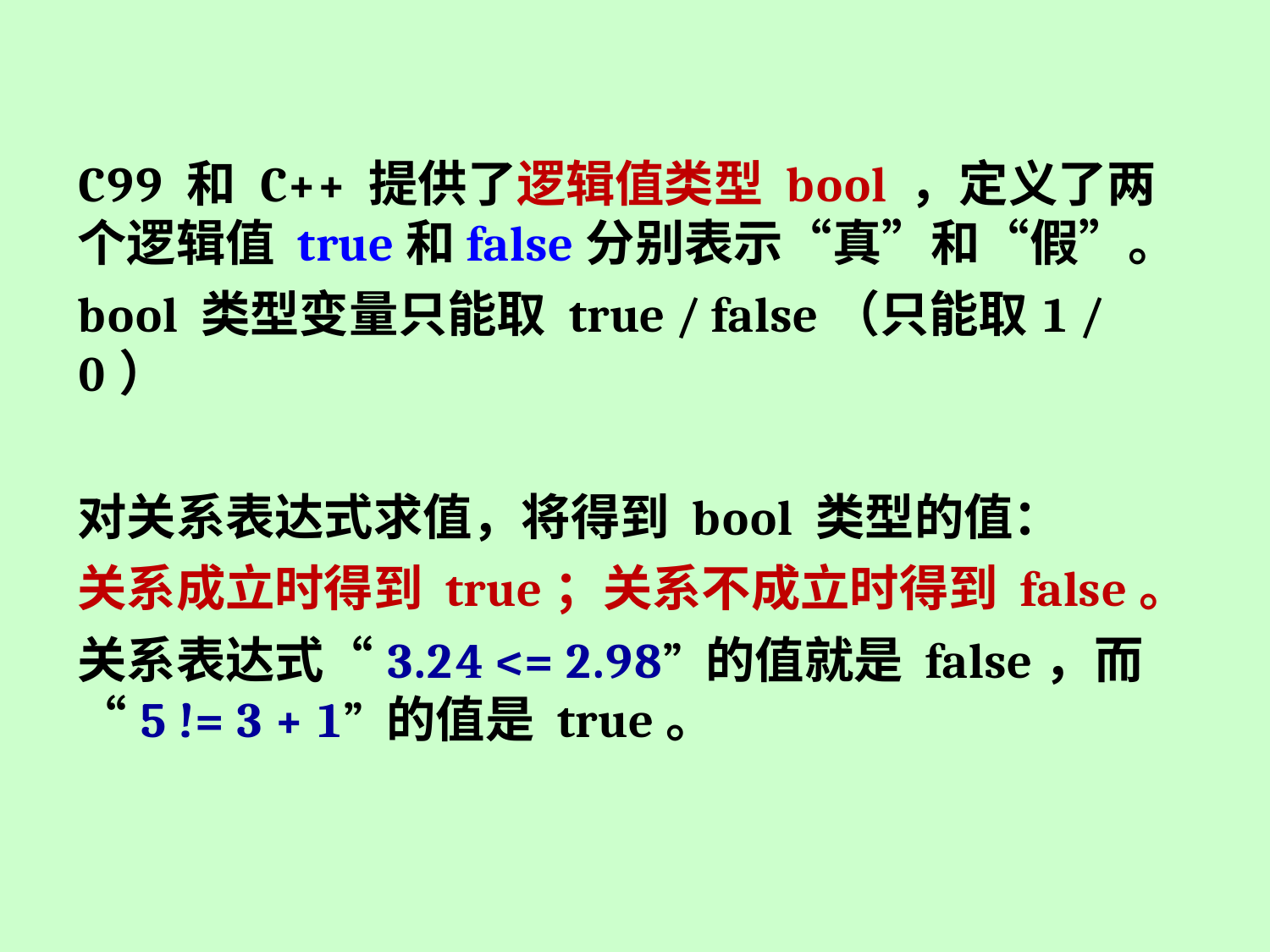

C99 和 C++ 提供了逻辑值类型 bool ，定义了两个逻辑值 true和false分别表示“真”和“假”。
bool 类型变量只能取 true / false（只能取1 / 0）

对关系表达式求值，将得到 bool 类型的值：
关系成立时得到 true；关系不成立时得到 false。
关系表达式“3.24 <= 2.98” 的值就是 false，而“5 != 3 + 1” 的值是 true。

52